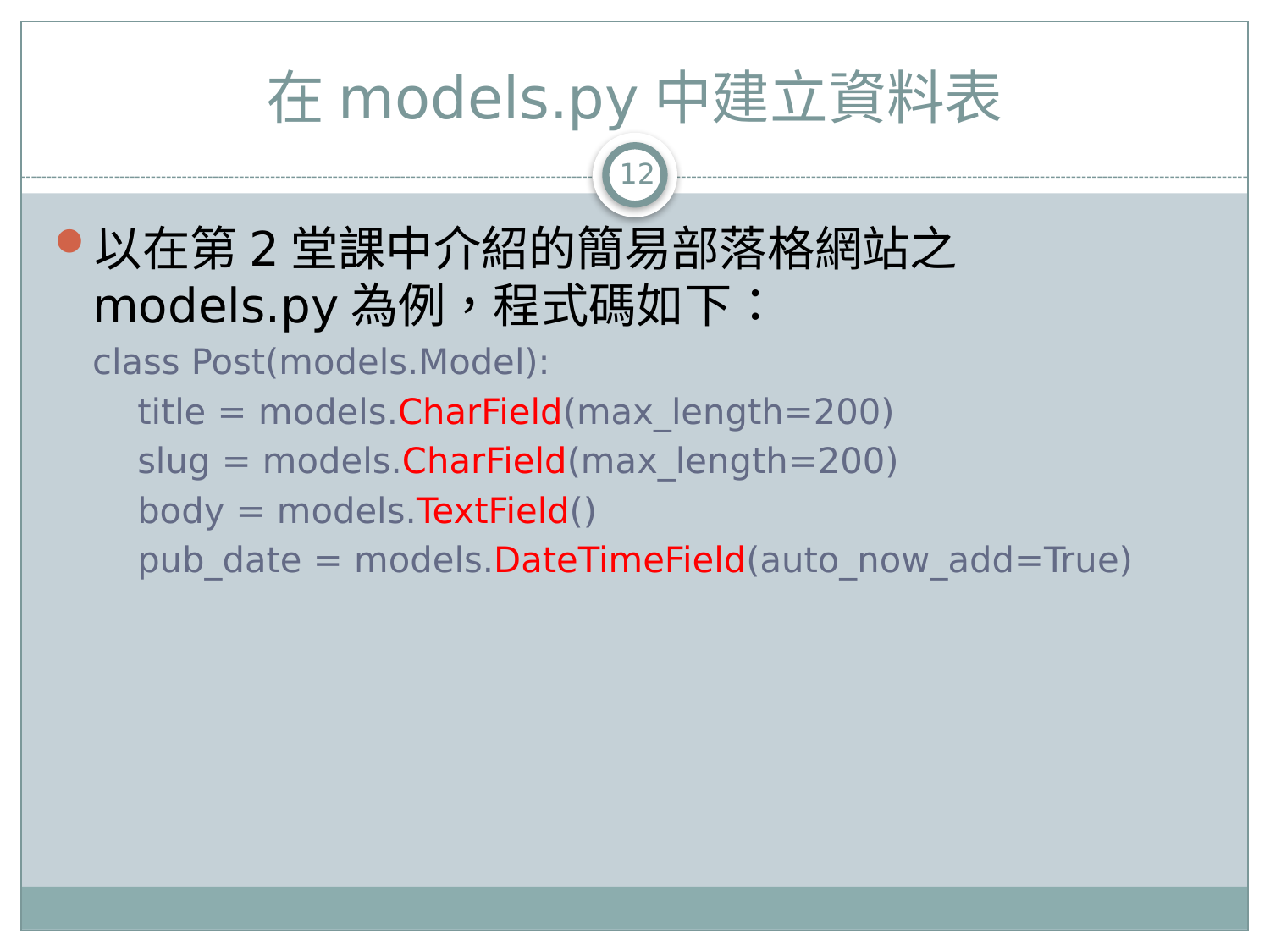

# 在models.py中建立資料表
12
以在第2堂課中介紹的簡易部落格網站之models.py為例，程式碼如下：
class Post(models.Model):
    title = models.CharField(max_length=200)
    slug = models.CharField(max_length=200)
    body = models.TextField()
    pub_date = models.DateTimeField(auto_now_add=True)